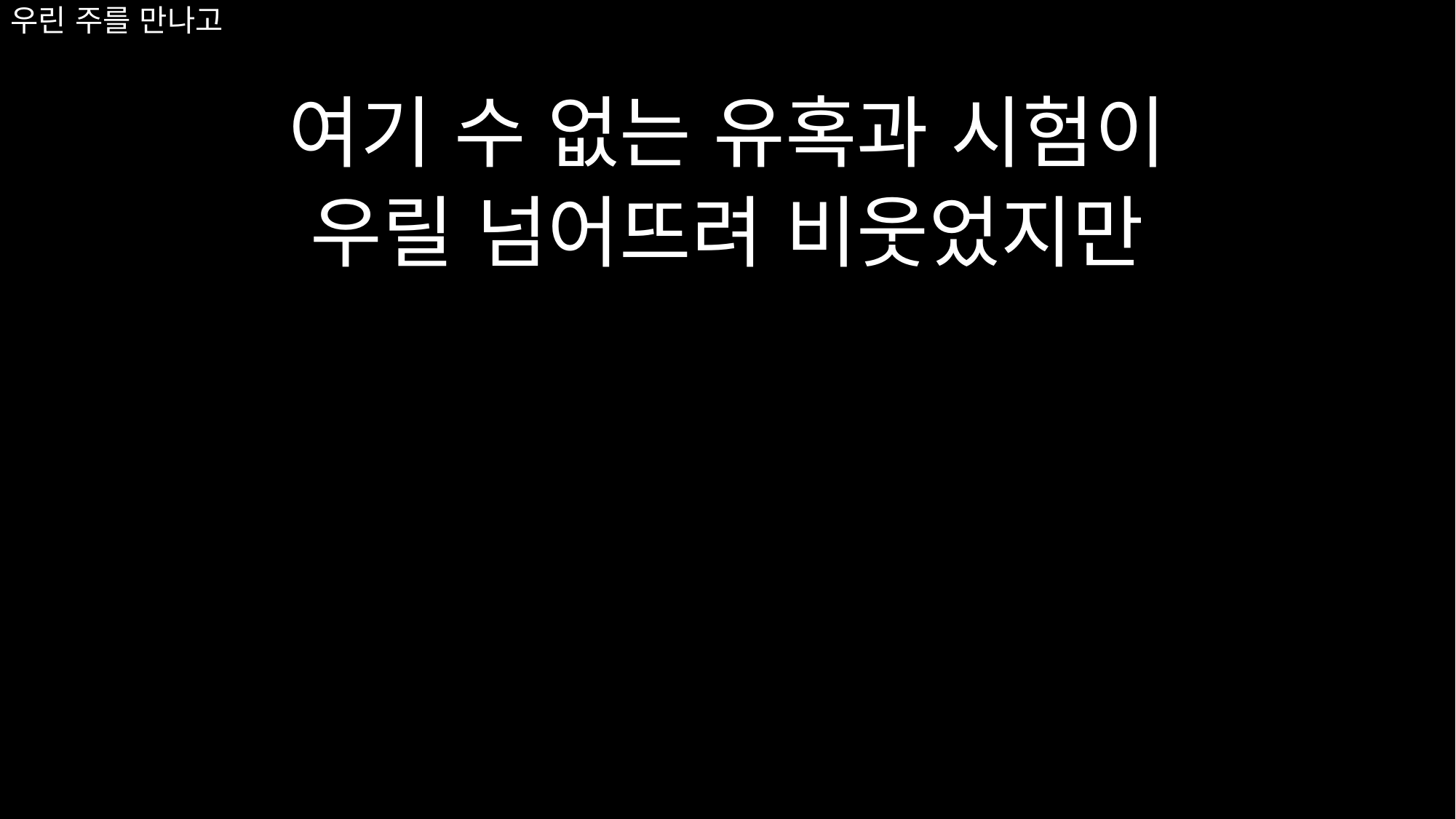

# 우린 주를 만나고
여기 수 없는 유혹과 시험이
우릴 넘어뜨려 비웃었지만